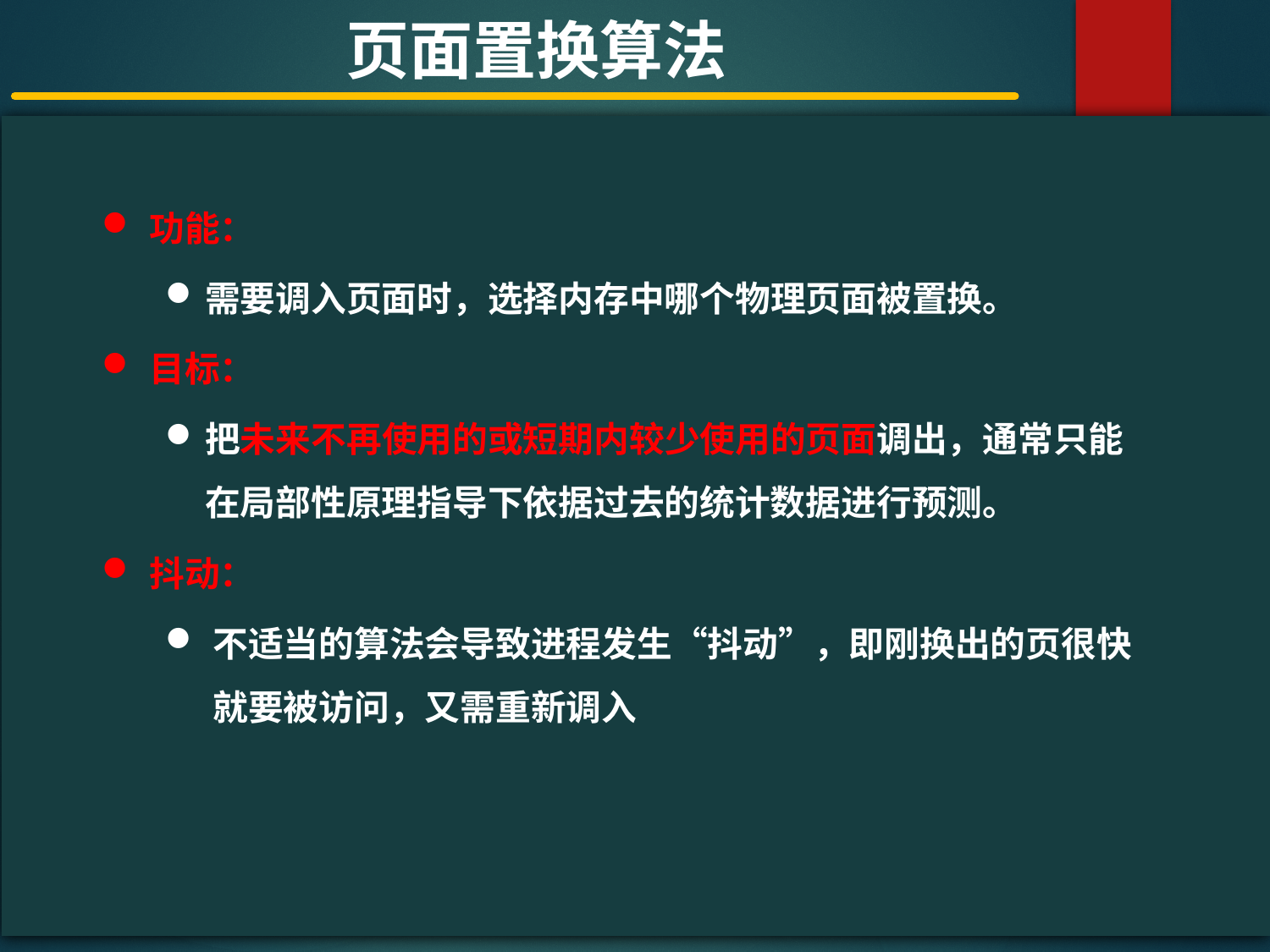

页面置换算法
#
功能：
需要调入页面时，选择内存中哪个物理页面被置换。
目标：
把未来不再使用的或短期内较少使用的页面调出，通常只能在局部性原理指导下依据过去的统计数据进行预测。
抖动：
不适当的算法会导致进程发生“抖动”，即刚换出的页很快就要被访问，又需重新调入